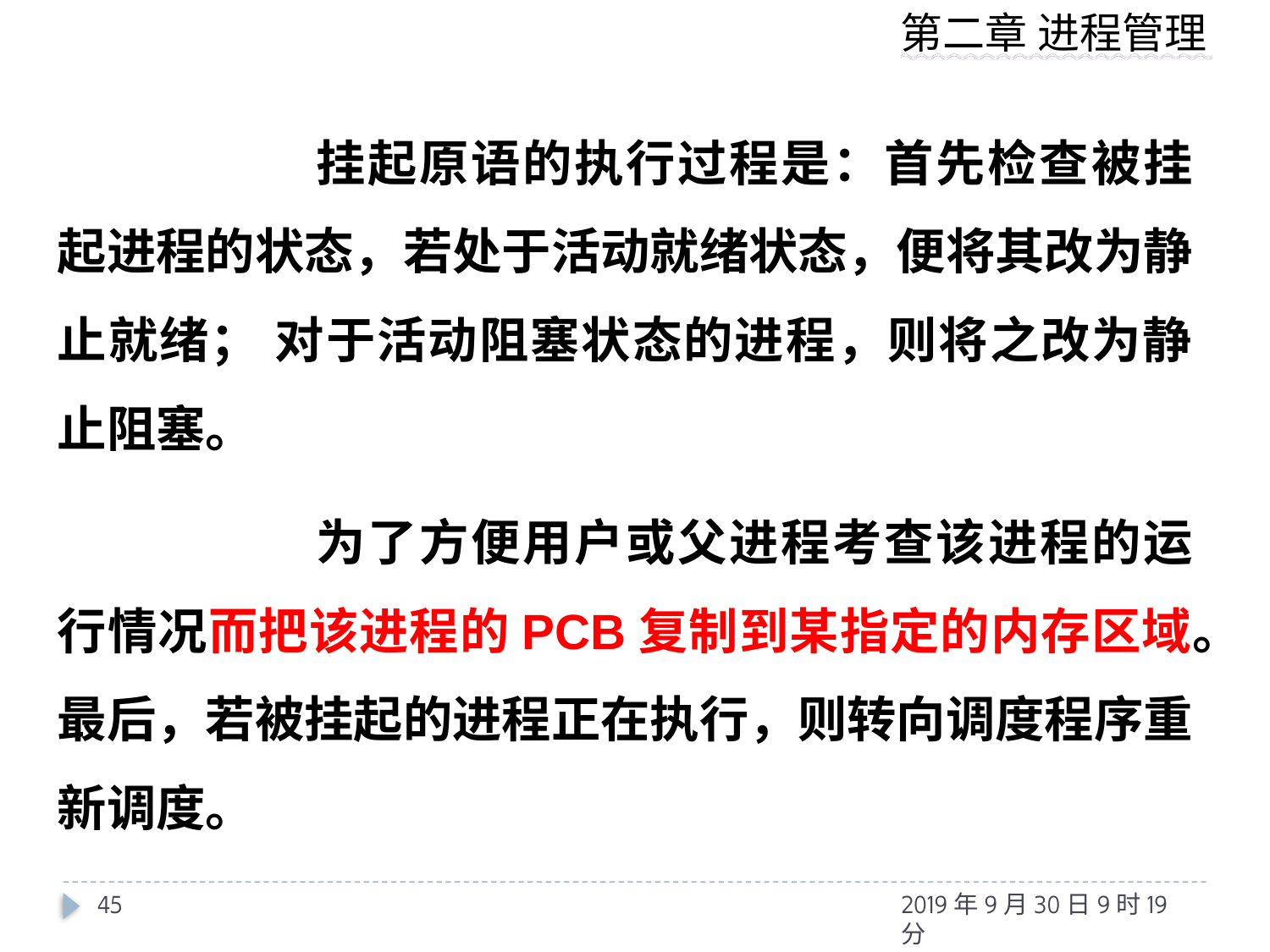

挂起原语的执行过程是：首先检查被挂起进程的状态，若处于活动就绪状态，便将其改为静止就绪； 对于活动阻塞状态的进程，则将之改为静止阻塞。
		为了方便用户或父进程考查该进程的运行情况而把该进程的PCB复制到某指定的内存区域。最后，若被挂起的进程正在执行，则转向调度程序重新调度。

45
2019年9月30日9时19分